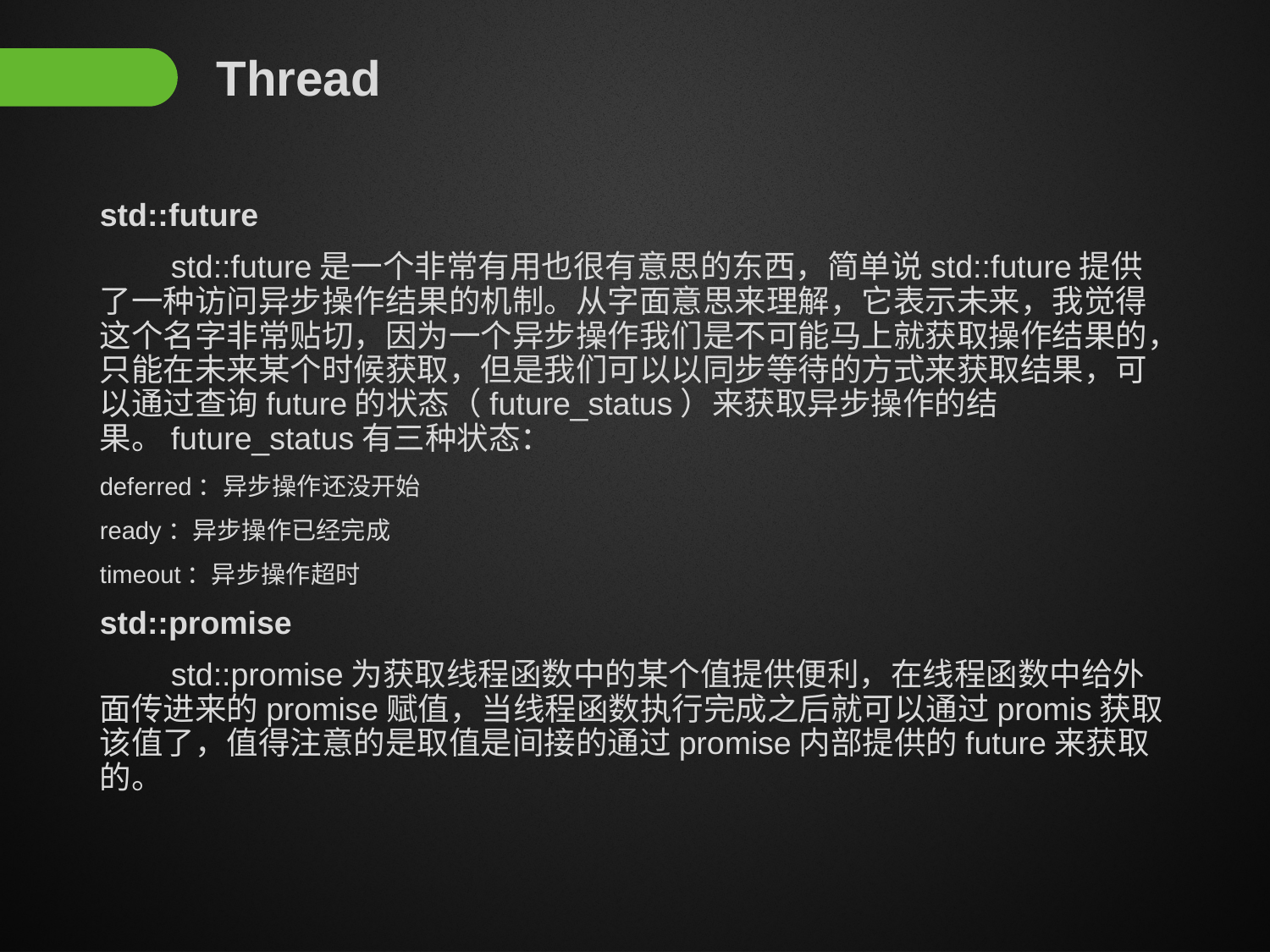

# Thread
std::future
　　std::future是一个非常有用也很有意思的东西，简单说std::future提供了一种访问异步操作结果的机制。从字面意思来理解，它表示未来，我觉得这个名字非常贴切，因为一个异步操作我们是不可能马上就获取操作结果的，只能在未来某个时候获取，但是我们可以以同步等待的方式来获取结果，可以通过查询future的状态（future_status）来获取异步操作的结果。future_status有三种状态：
deferred：异步操作还没开始
ready：异步操作已经完成
timeout：异步操作超时
std::promise
　　std::promise为获取线程函数中的某个值提供便利，在线程函数中给外面传进来的promise赋值，当线程函数执行完成之后就可以通过promis获取该值了，值得注意的是取值是间接的通过promise内部提供的future来获取的。